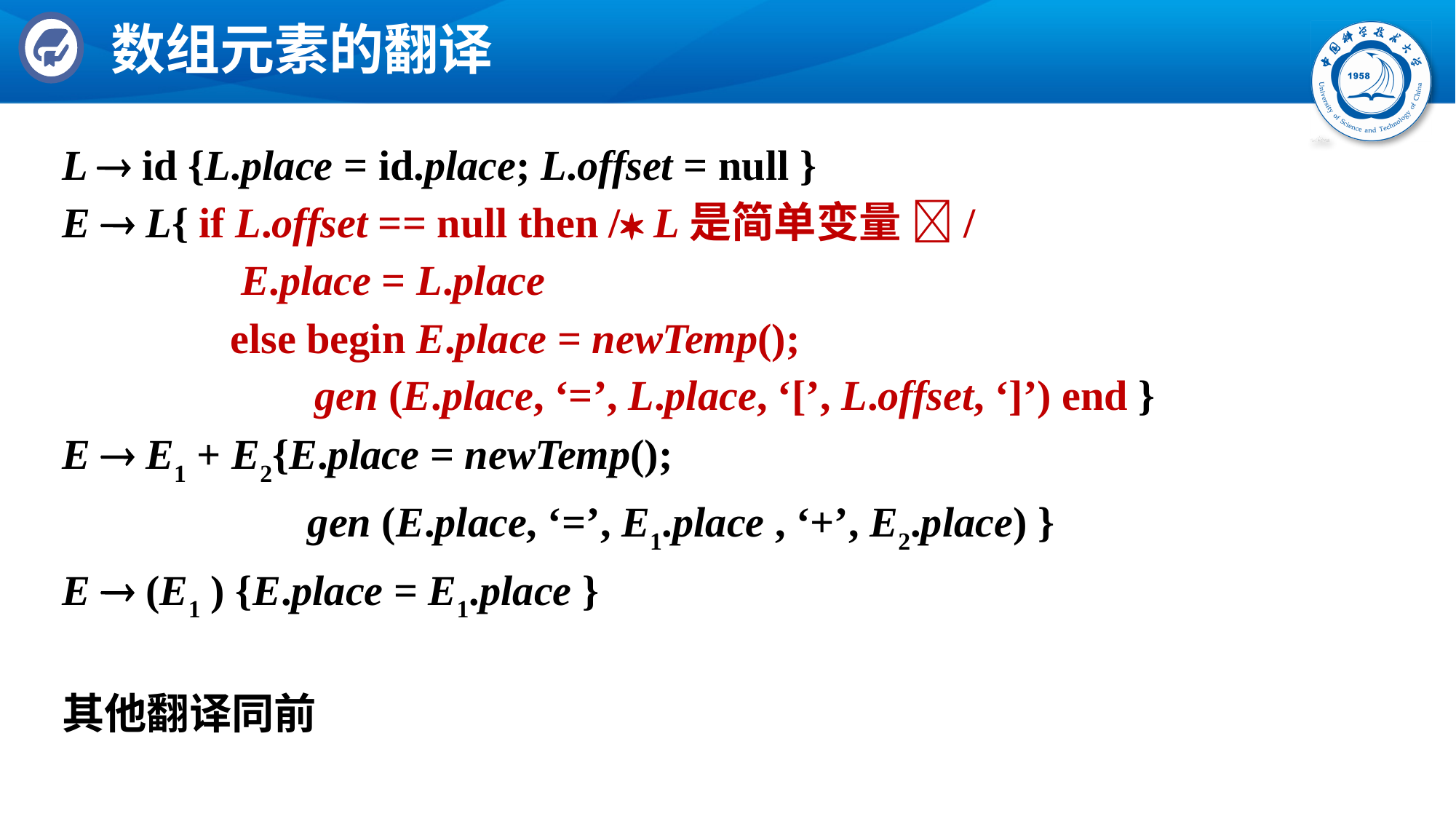

# 数组元素的翻译
L → id {L.place = id.place; L.offset = null }
E → L{ if L.offset == null then /∗ L是简单变量 ∗/
		    E.place = L.place
		   else begin E.place = newTemp();
		           gen (E.place, ‘=’, L.place, ‘[’, L.offset, ‘]’) end }
E → E1 + E2{E.place = newTemp();
			gen (E.place, ‘=’, E1.place , ‘+’, E2.place) }
E → (E1 ) {E.place = E1.place }

其他翻译同前